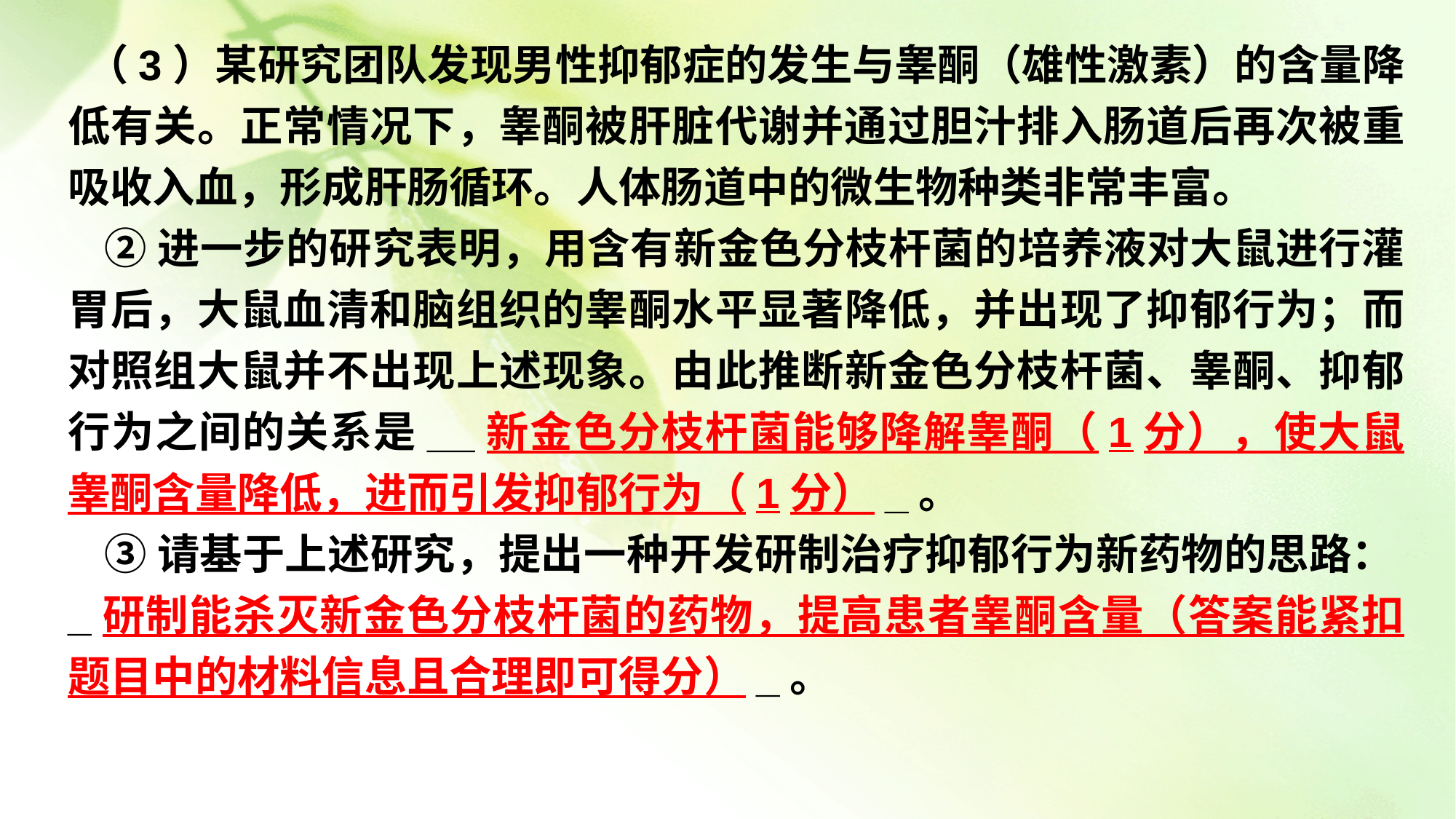

（3）某研究团队发现男性抑郁症的发生与睾酮（雄性激素）的含量降低有关。正常情况下，睾酮被肝脏代谢并通过胆汁排入肠道后再次被重吸收入血，形成肝肠循环。人体肠道中的微生物种类非常丰富。
②进一步的研究表明，用含有新金色分枝杆菌的培养液对大鼠进行灌胃后，大鼠血清和脑组织的睾酮水平显著降低，并出现了抑郁行为；而对照组大鼠并不出现上述现象。由此推断新金色分枝杆菌、睾酮、抑郁行为之间的关系是__新金色分枝杆菌能够降解睾酮（1分），使大鼠睾酮含量降低，进而引发抑郁行为（1分）_。
③请基于上述研究，提出一种开发研制治疗抑郁行为新药物的思路：_研制能杀灭新金色分枝杆菌的药物，提高患者睾酮含量（答案能紧扣题目中的材料信息且合理即可得分）_。